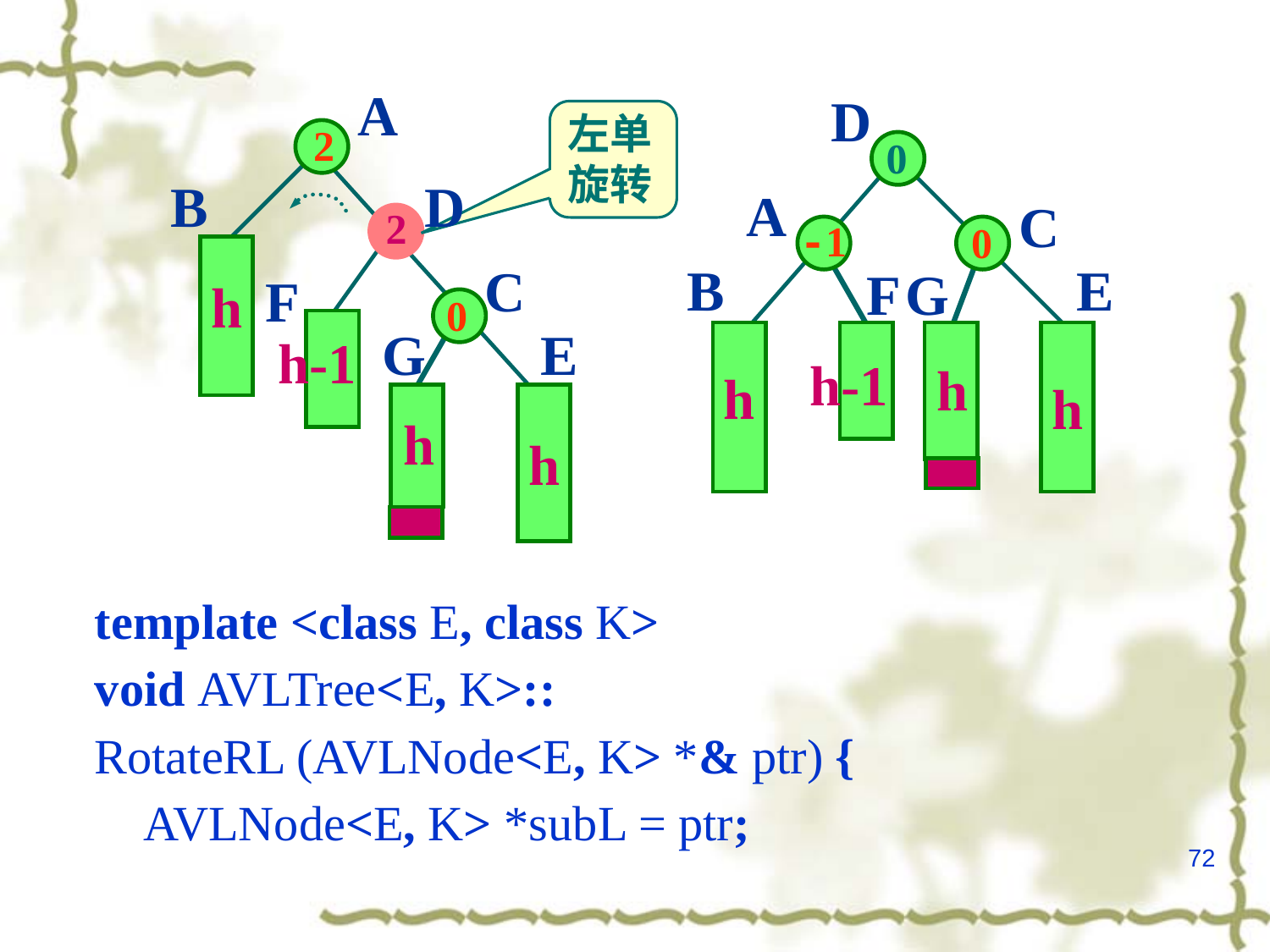

A

左单
旋转
2

h

h-1

h
h

B
D
2
C
F
0
G
E
D
0

h

h
h-1
h

A
C

-1
0
B
E
F
G
template <class E, class K>
void AVLTree<E, K>::
RotateRL (AVLNode<E, K> *& ptr) {
    AVLNode<E, K> *subL = ptr;
72